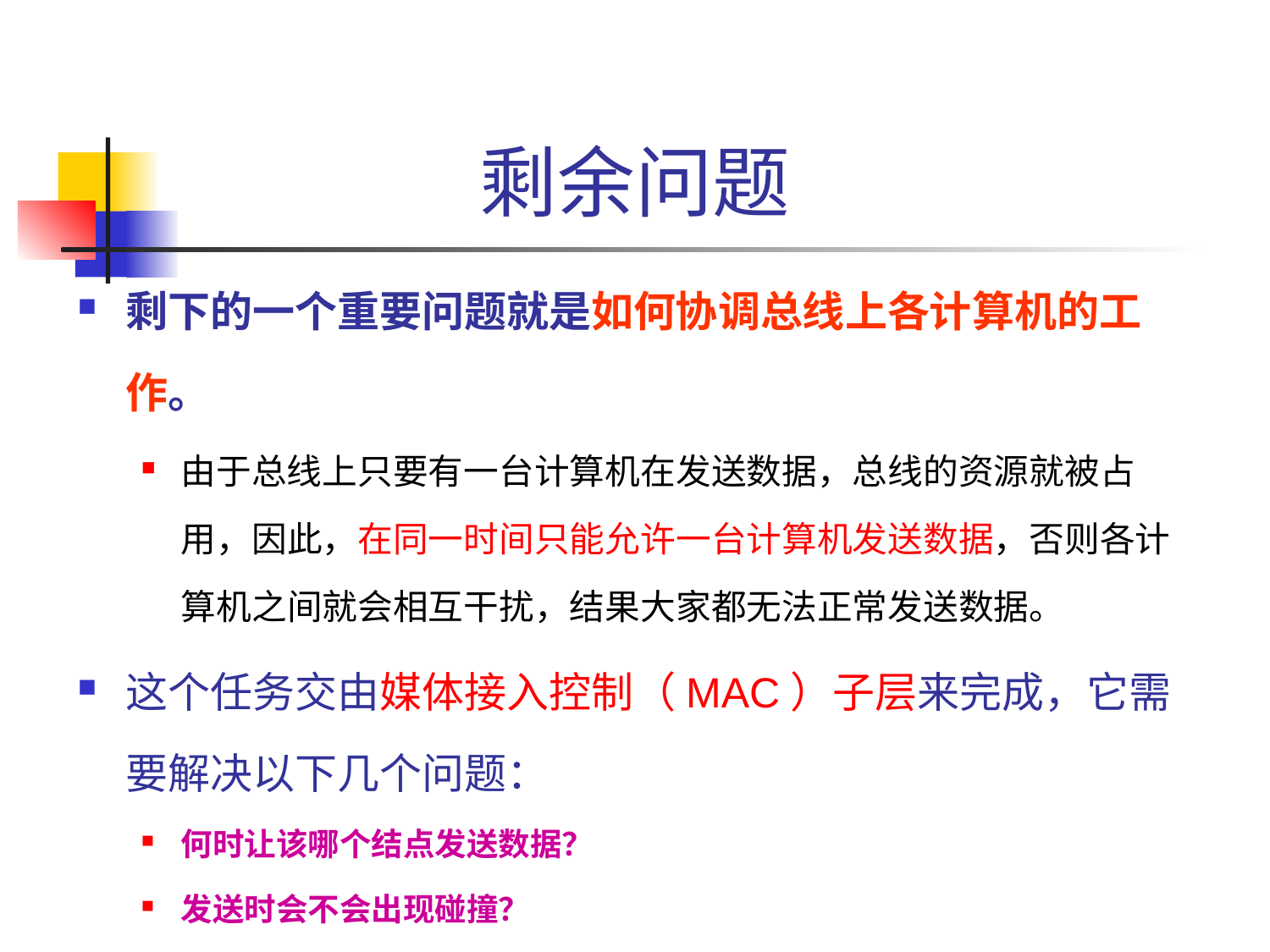

# 剩余问题
剩下的一个重要问题就是如何协调总线上各计算机的工作。
由于总线上只要有一台计算机在发送数据，总线的资源就被占用，因此，在同一时间只能允许一台计算机发送数据，否则各计算机之间就会相互干扰，结果大家都无法正常发送数据。
这个任务交由媒体接入控制（MAC）子层来完成，它需要解决以下几个问题：
何时让该哪个结点发送数据？
发送时会不会出现碰撞？
出现碰撞怎么办？